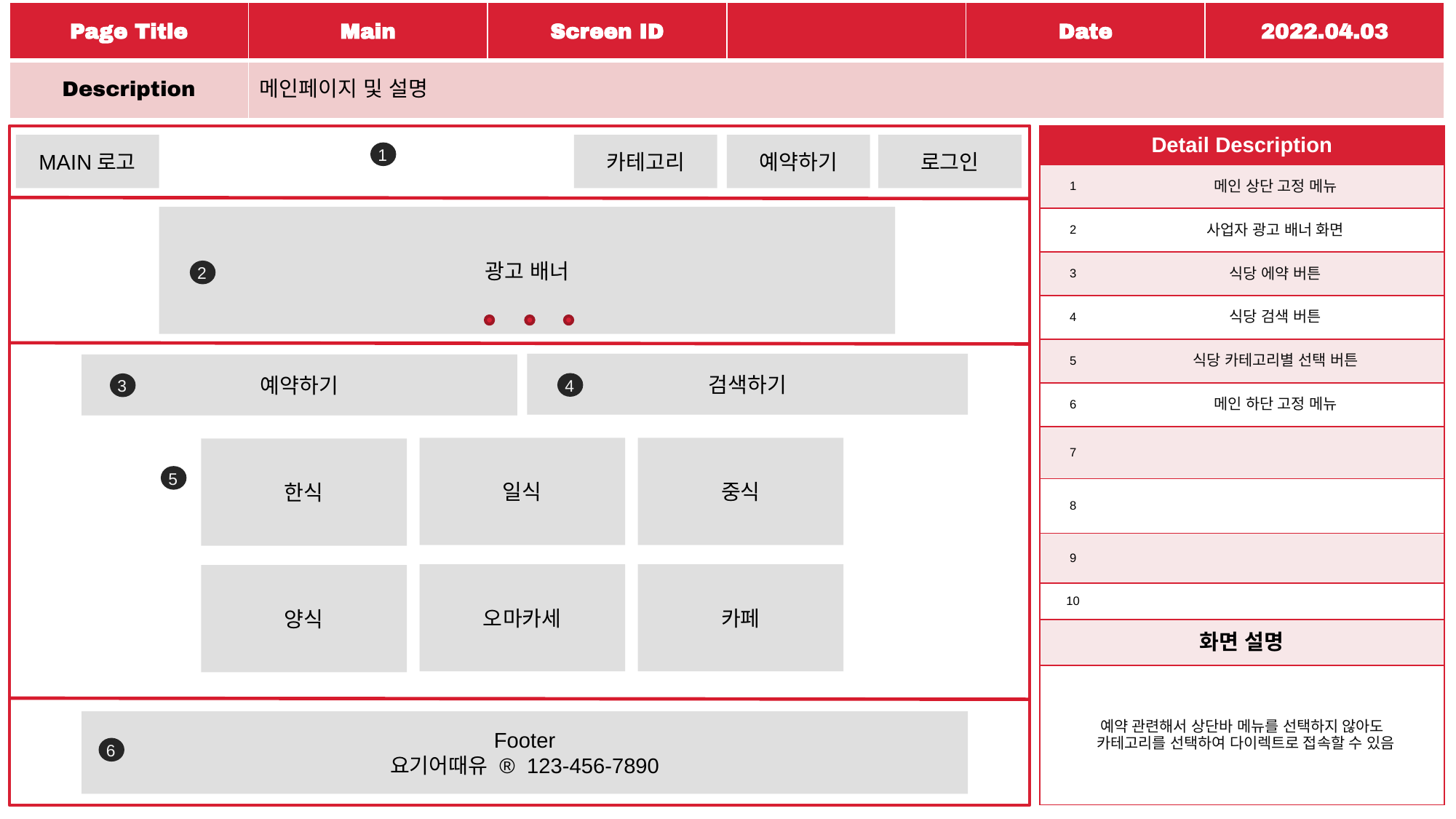

| Page Title | Main | Screen ID |  | Date | 2022.04.03 |
| --- | --- | --- | --- | --- | --- |
| Description | 메인페이지 및 설명 |  |  |  |  |

| Detail Description |  |
| --- | --- |
| 1 | 메인 상단 고정 메뉴 |
| 2 | 사업자 광고 배너 화면 |
| 3 | 식당 에약 버튼 |
| 4 | 식당 검색 버튼 |
| 5 | 식당 카테고리별 선택 버튼 |
| 6 | 메인 하단 고정 메뉴 |
| 7 |  |
| 8 |  |
| 9 |  |
| 10 |  |
| 화면 설명 |  |
| 예약 관련해서 상단바 메뉴를 선택하지 않아도 카테고리를 선택하여 다이렉트로 접속할 수 있음 |  |
MAIN로고
카테고리
예약하기
로그인
1

광고 배너
2

검색하기
예약하기
4

3

일식
중식
한식
5

오마카세
카페
양식

Footer
요기어때유 ®  123-456-7890
6